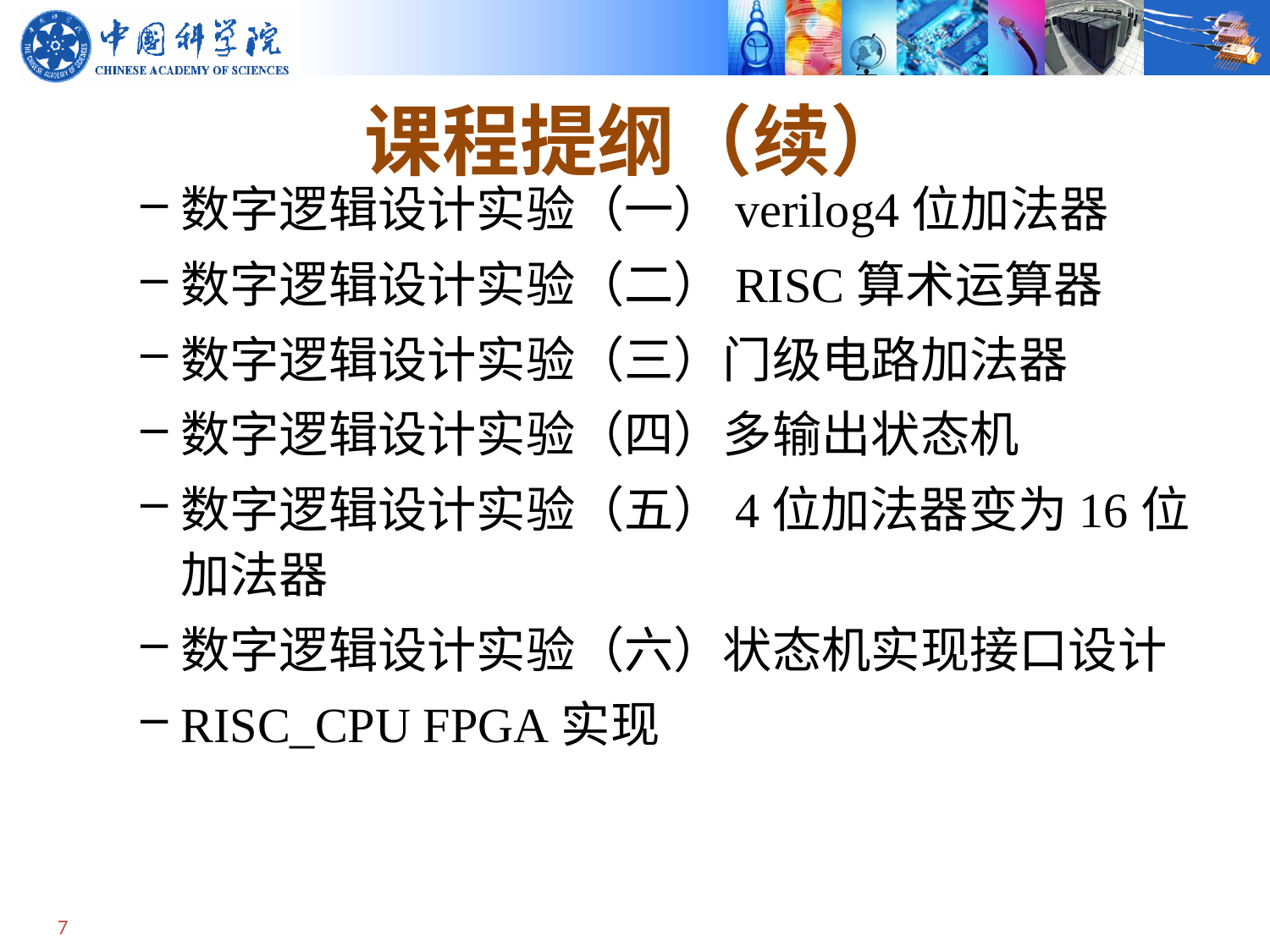

# 课程提纲（续）
数字逻辑设计实验（一）verilog4位加法器
数字逻辑设计实验（二）RISC算术运算器
数字逻辑设计实验（三）门级电路加法器
数字逻辑设计实验（四）多输出状态机
数字逻辑设计实验（五）4位加法器变为16位加法器
数字逻辑设计实验（六）状态机实现接口设计
RISC_CPU FPGA实现